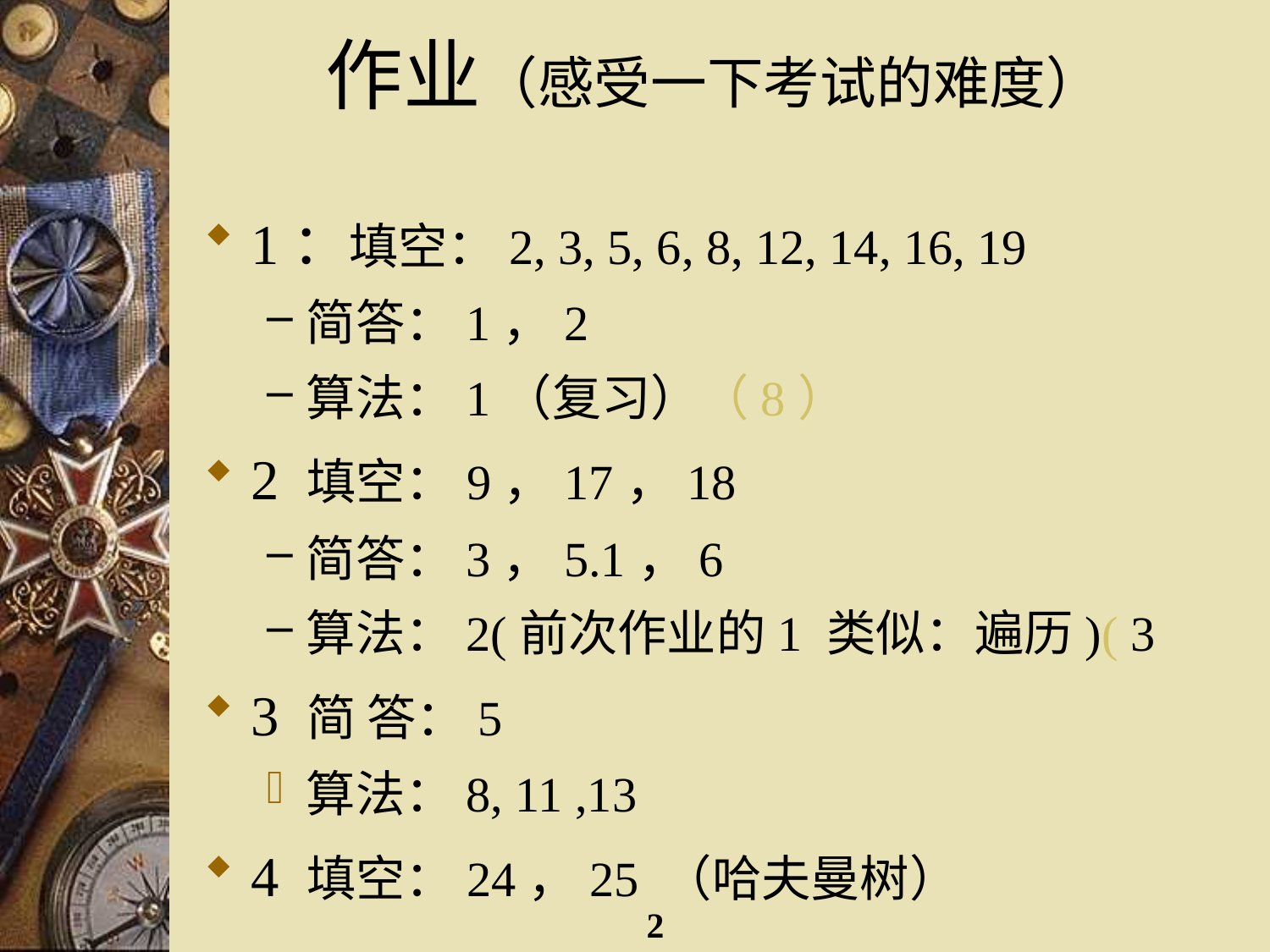

# 作业（感受一下考试的难度）
1：填空：2, 3, 5, 6, 8, 12, 14, 16, 19
简答：1，2
算法：1（复习）（8）
2 填空：9，17，18
简答：3，5.1，6
算法：2(前次作业的1 类似：遍历)( 3
3 简 答：5
算法：8, 11 ,13
4 填空：24，25 （哈夫曼树）